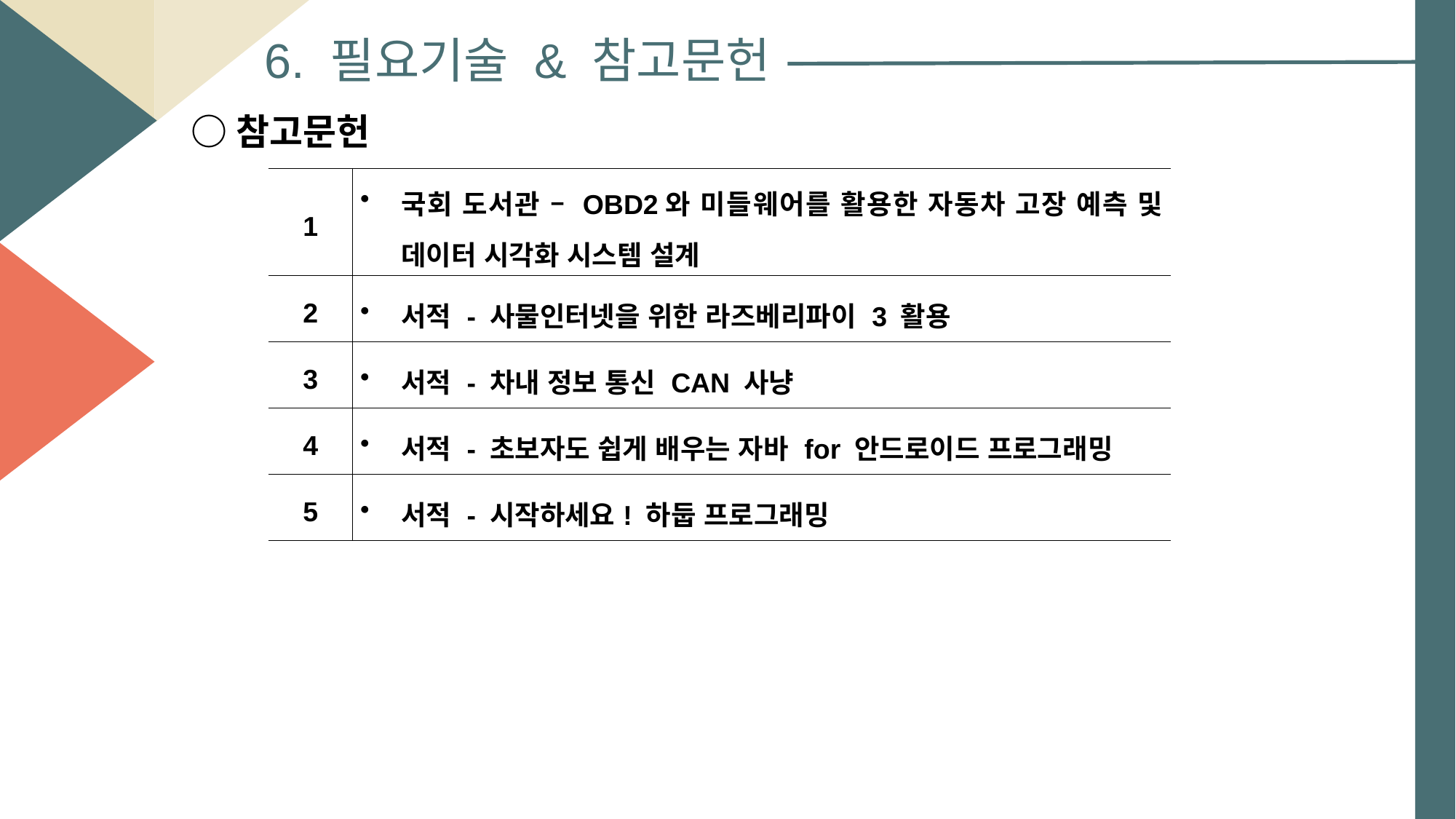

6. 필요기술 & 참고문헌
○참고문헌

| 1 | 국회 도서관 – OBD2와 미들웨어를 활용한 자동차 고장 예측 및 데이터 시각화 시스템 설계 |
| --- | --- |
| 2 | 서적 - 사물인터넷을 위한 라즈베리파이 3 활용 |
| 3 | 서적 - 차내 정보 통신 CAN 사냥 |
| 4 | 서적 - 초보자도 쉽게 배우는 자바 for 안드로이드 프로그래밍 |
| 5 | 서적 - 시작하세요! 하둡 프로그래밍 |